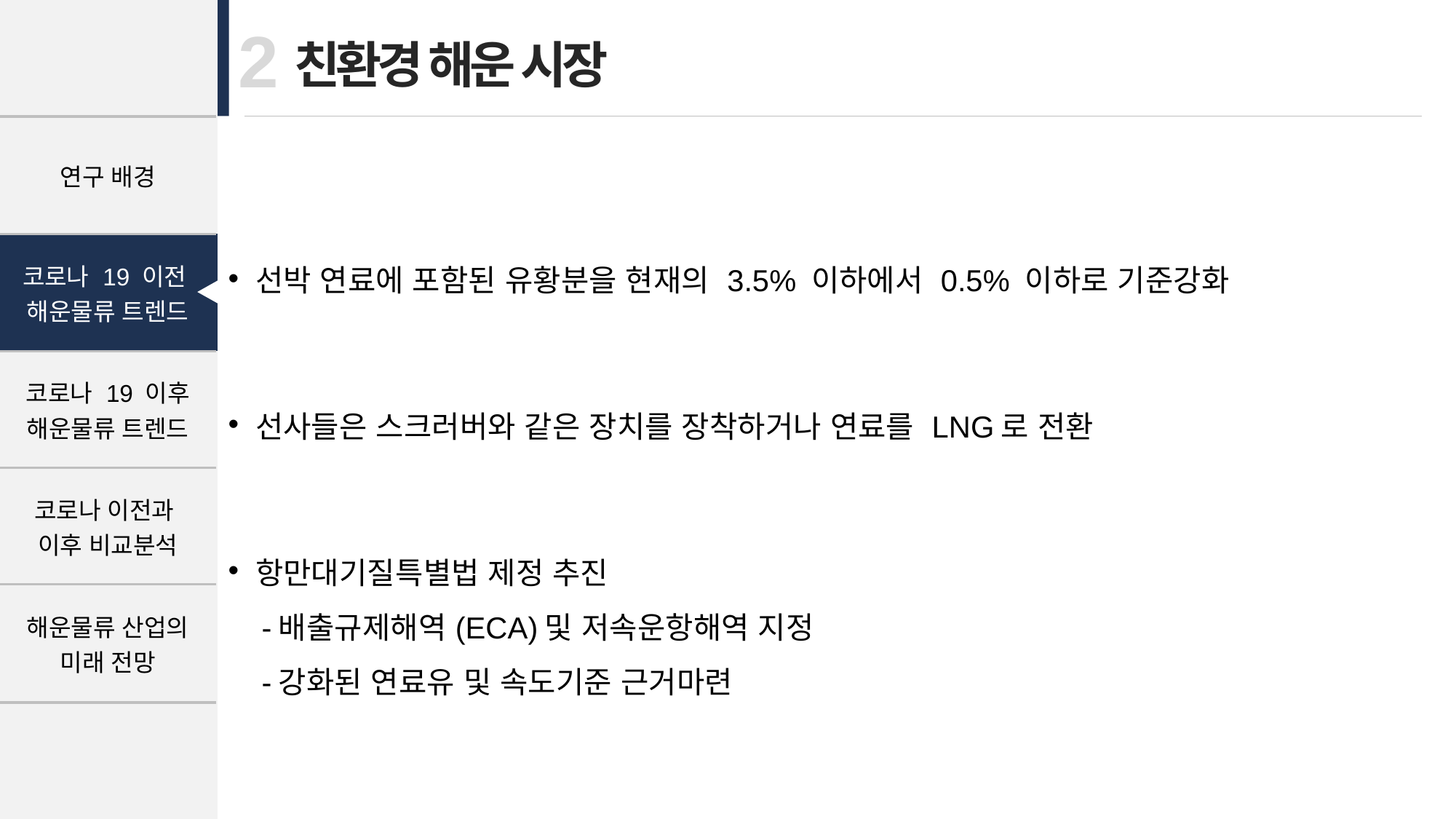

|  |
| --- |
| 연구 배경 |
| 코로나 19 이전 해운물류 트렌드 |
| 코로나 19 이후 해운물류 트렌드 |
| 코로나 이전과 이후 비교분석 |
| 해운물류 산업의 미래 전망 |
|  |

2
친환경 해운 시장
선박 연료에 포함된 유황분을 현재의 3.5% 이하에서 0.5% 이하로 기준강화

선사들은 스크러버와 같은 장치를 장착하거나 연료를 LNG로 전환

항만대기질특별법 제정 추진
    -배출규제해역(ECA)및 저속운항해역 지정
    -강화된 연료유 및 속도기준 근거마련